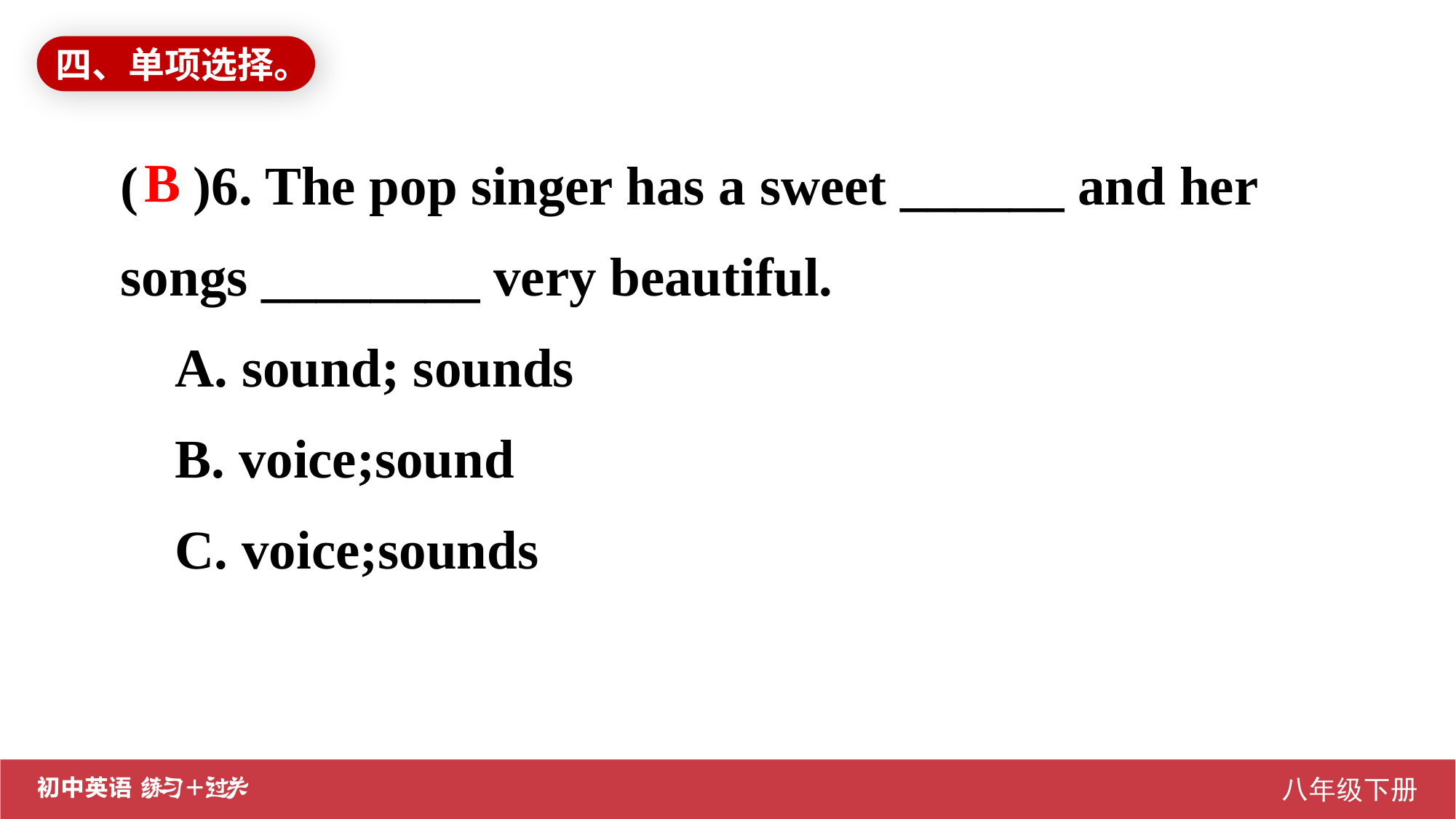

四、单项选择。
(    )6. The pop singer has a sweet ______ and her songs ________ very beautiful.
A. sound; sounds
B. voice;sound
C. voice;sounds
B